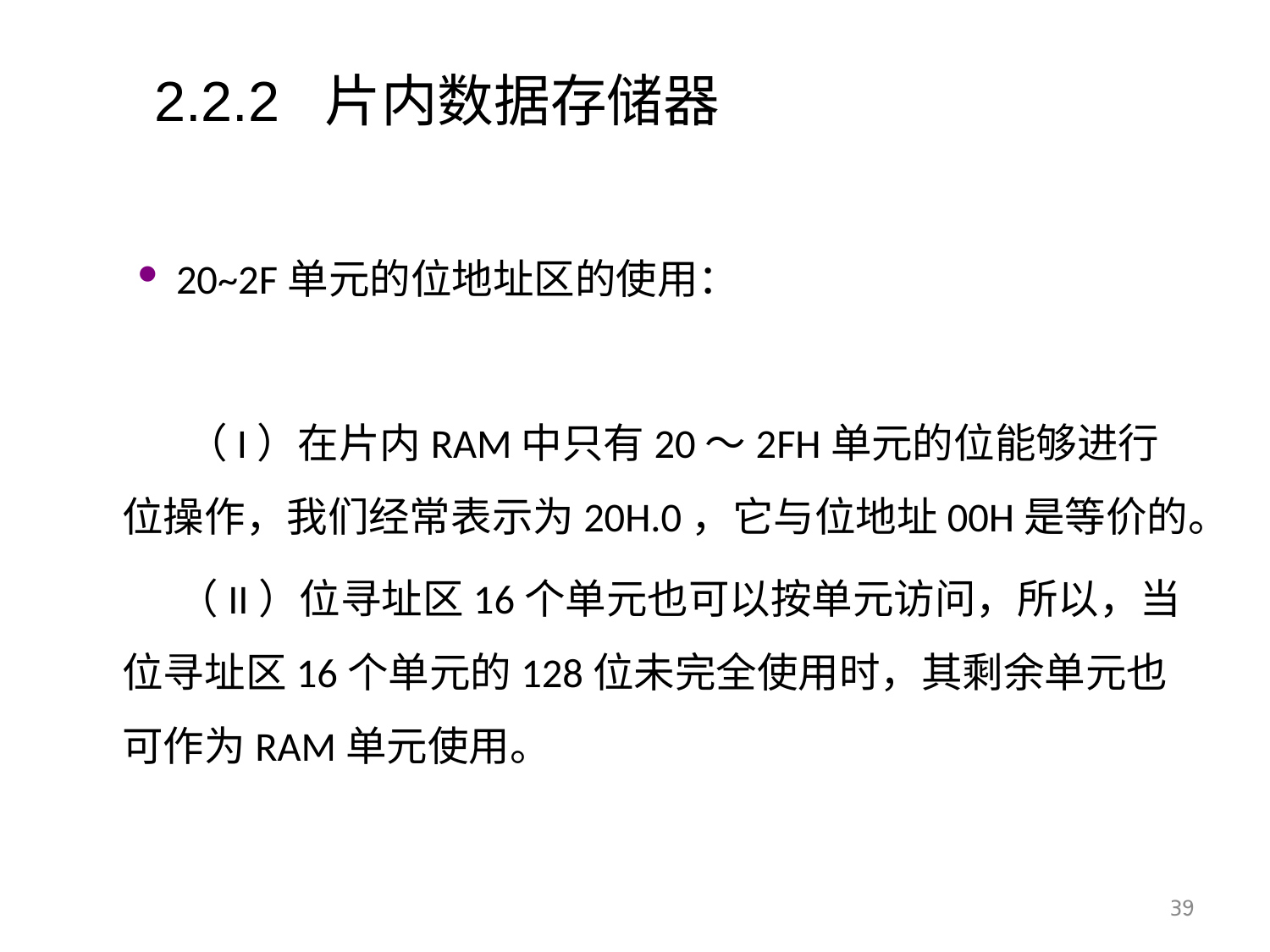

# 2.2.2  片内数据存储器
20~2F单元的位地址区的使用：

	      （I）在片内RAM中只有20～2FH单元的位能够进行位操作，我们经常表示为20H.0，它与位地址00H是等价的。
	     （II）位寻址区16个单元也可以按单元访问，所以，当位寻址区16个单元的128位未完全使用时，其剩余单元也可作为RAM单元使用。

39